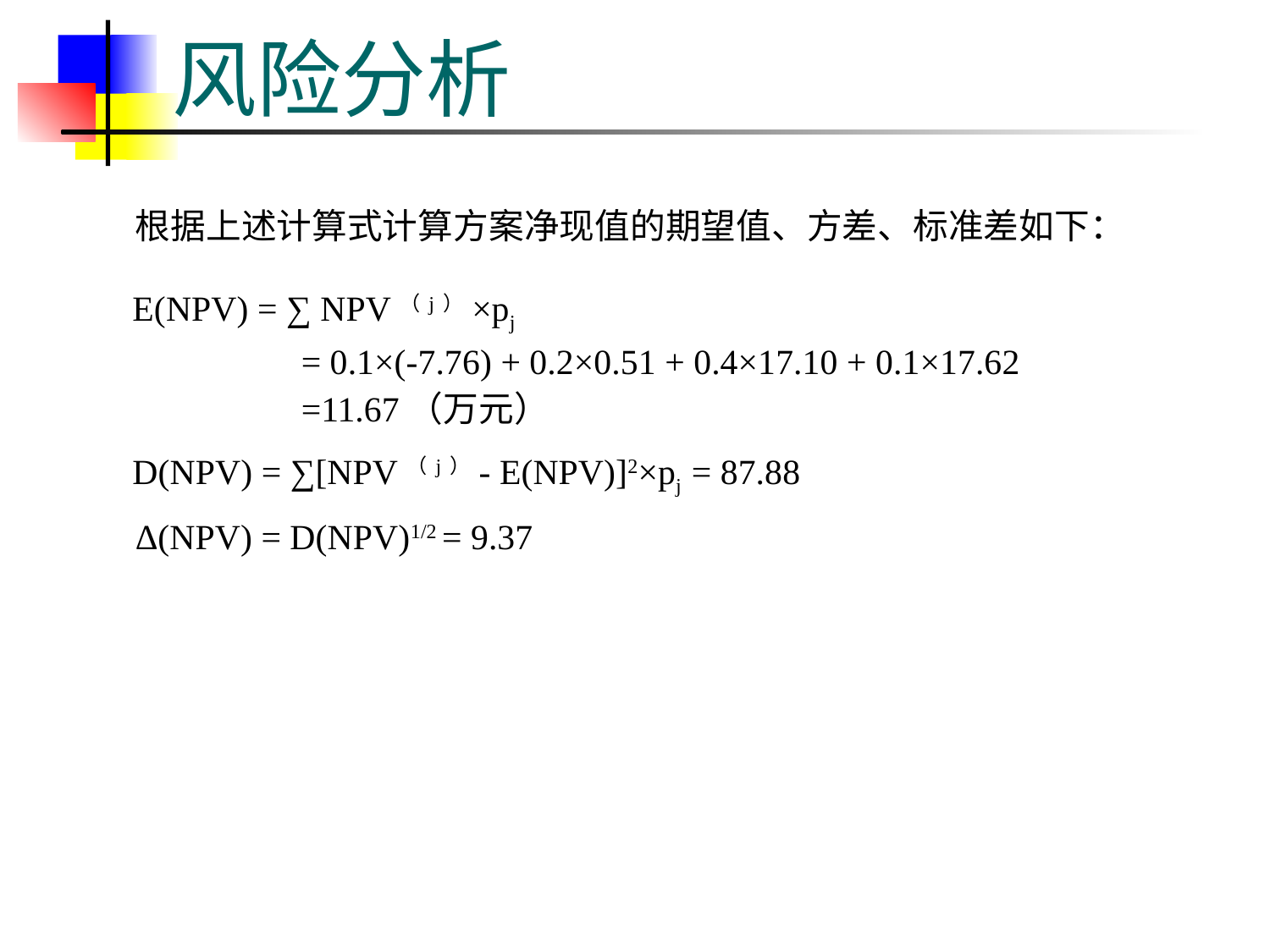

风险分析
根据上述计算式计算方案净现值的期望值、方差、标准差如下：
E(NPV) = ∑ NPV（j）×pj
                   = 0.1×(-7.76) + 0.2×0.51 + 0.4×17.10 + 0.1×17.62
                   =11.67（万元）
D(NPV) = ∑[NPV（j）- E(NPV)]2×pj  = 87.88
Δ(NPV) = D(NPV)1/2 = 9.37